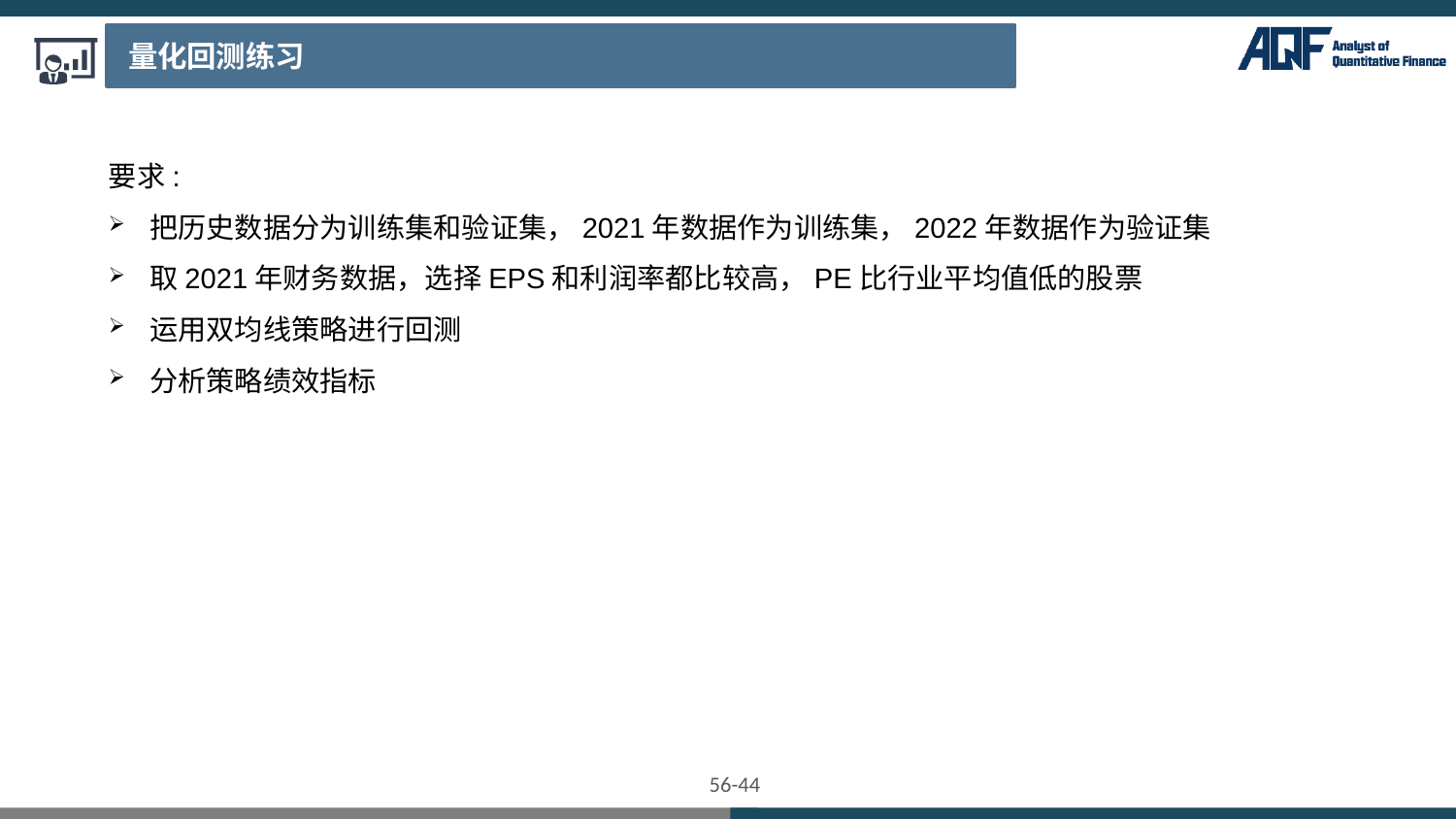

量化回测练习
要求:
把历史数据分为训练集和验证集，2021年数据作为训练集，2022年数据作为验证集
取2021年财务数据，选择EPS和利润率都比较高，PE比行业平均值低的股票
运用双均线策略进行回测
分析策略绩效指标